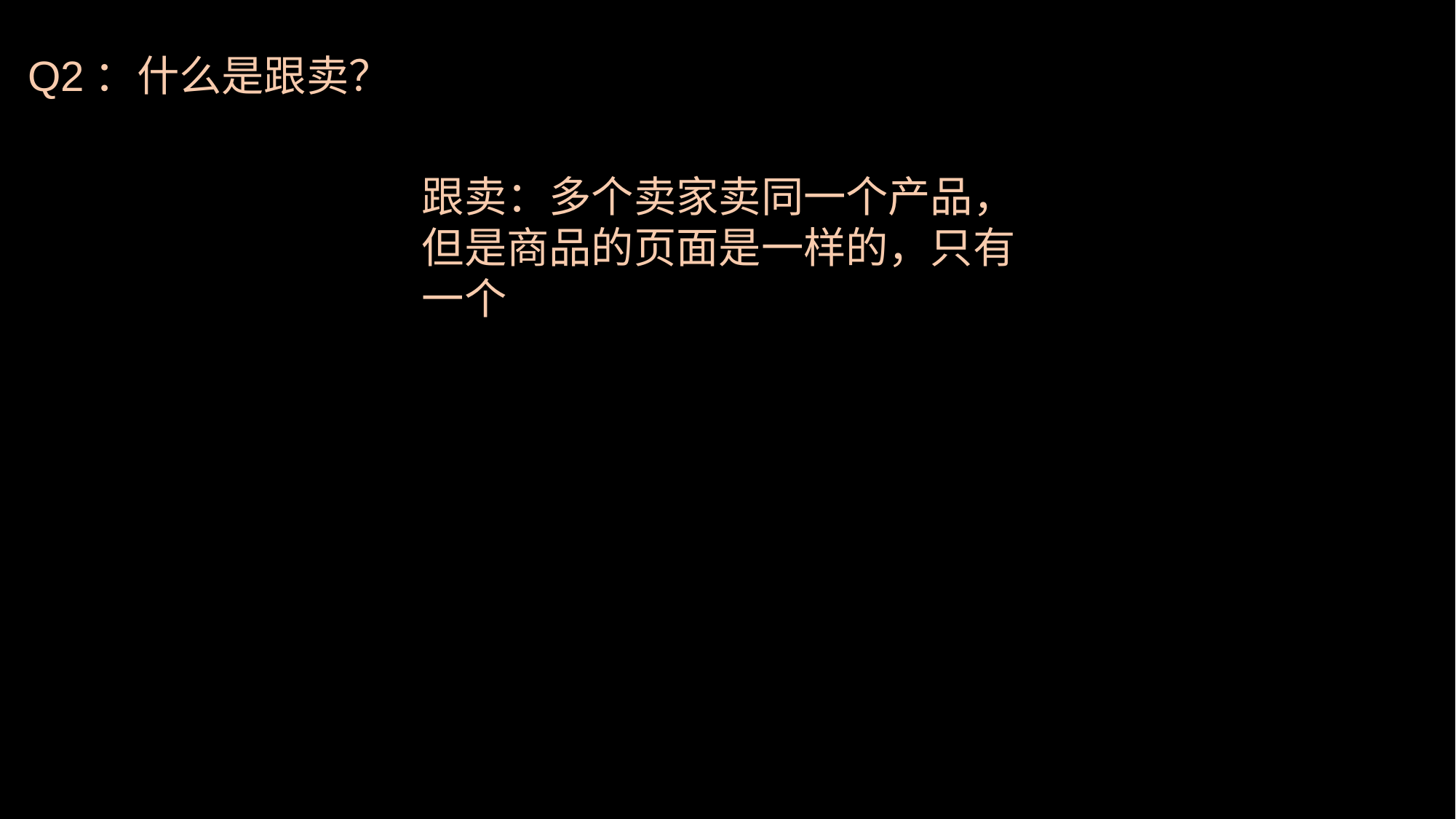

Q2：什么是跟卖？
跟卖：多个卖家卖同一个产品，但是商品的页面是一样的，只有一个